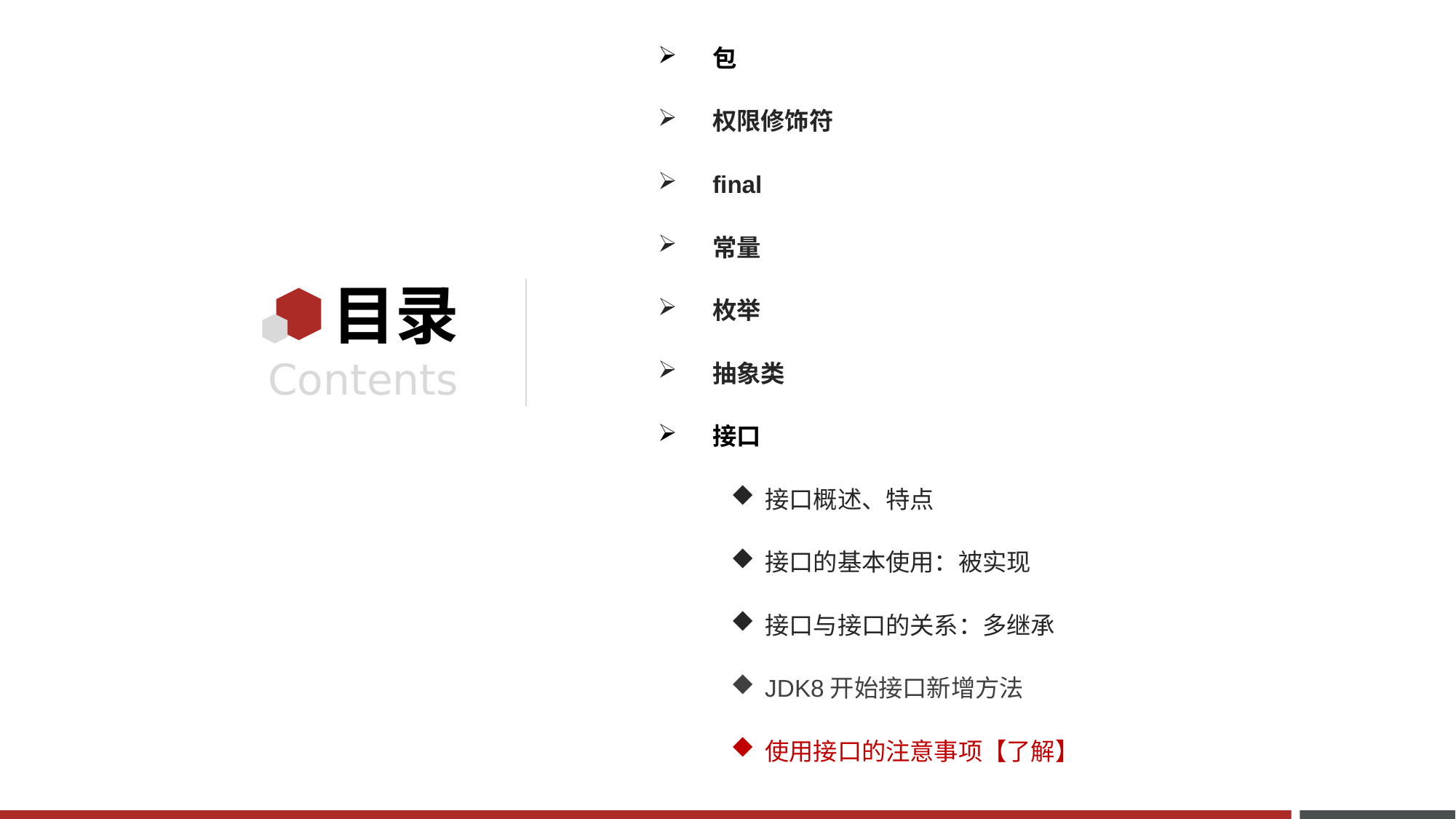

包
权限修饰符
final
常量
枚举
抽象类
接口
接口概述、特点
接口的基本使用：被实现
接口与接口的关系：多继承
JDK8开始接口新增方法
使用接口的注意事项【了解】